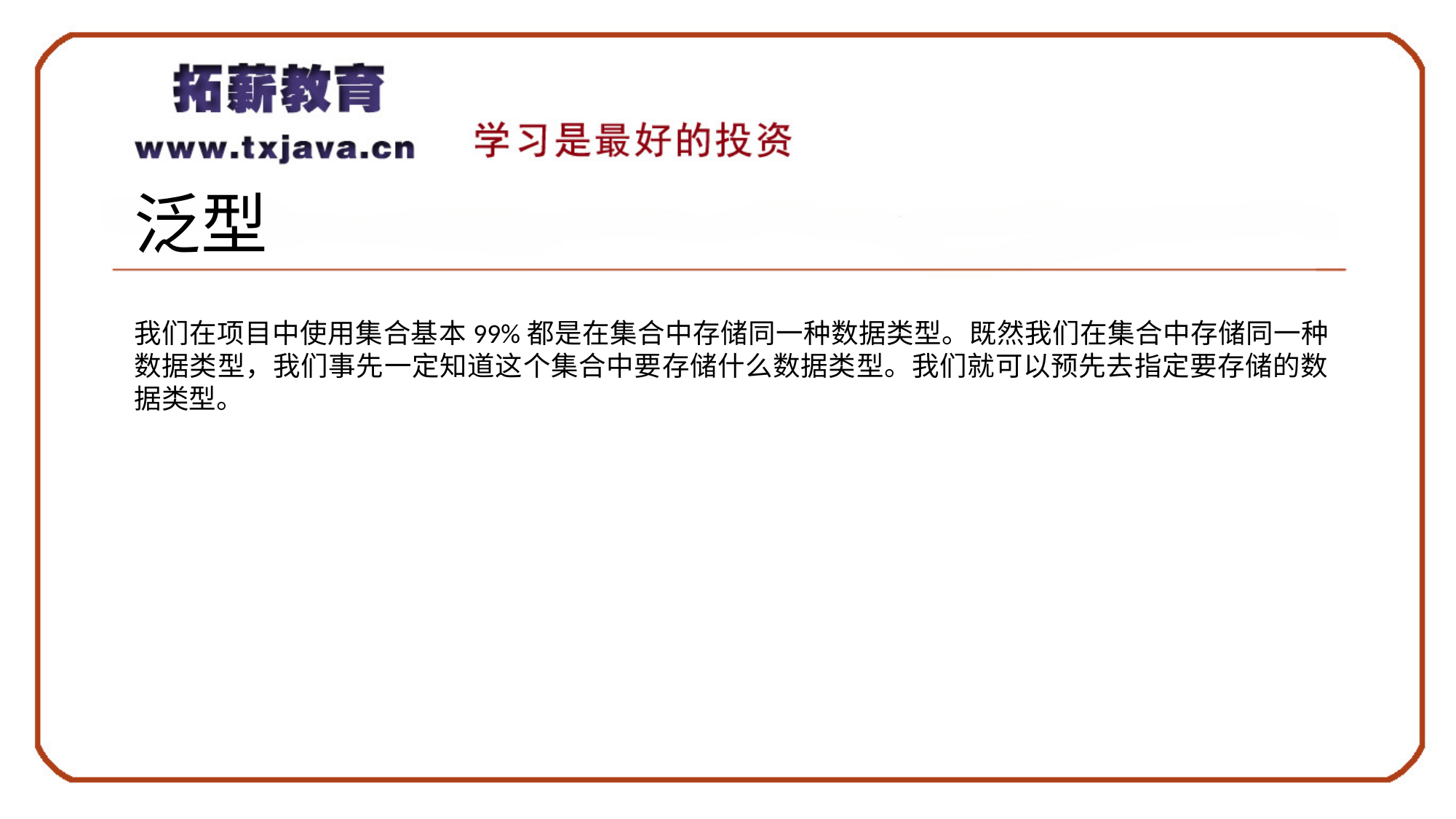

# 泛型
我们在项目中使用集合基本99%都是在集合中存储同一种数据类型。既然我们在集合中存储同一种数据类型，我们事先一定知道这个集合中要存储什么数据类型。我们就可以预先去指定要存储的数据类型。